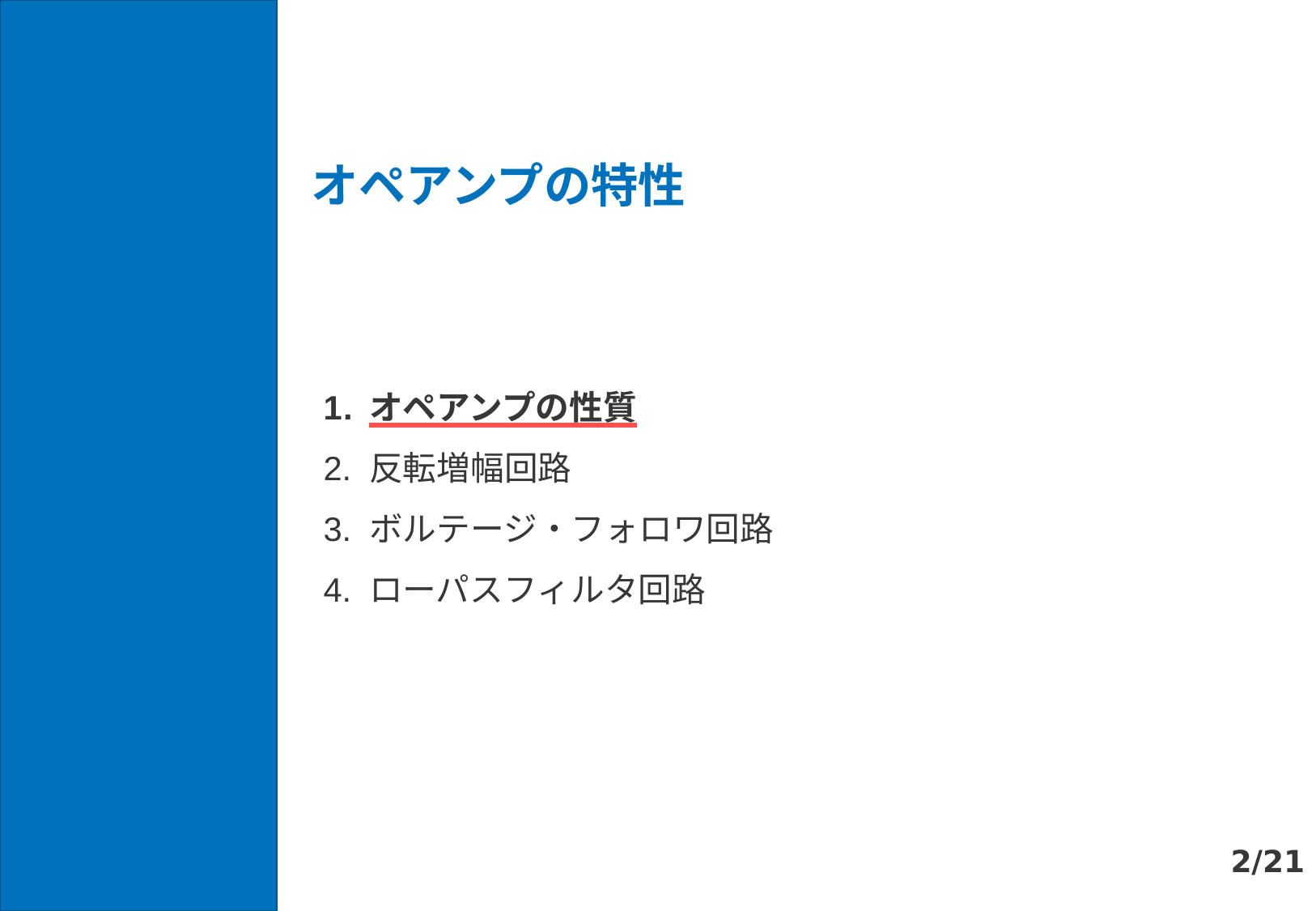

# オペアンプの特性
オペアンプの性質
反転増幅回路
ボルテージ・フォロワ回路
ローパスフィルタ回路
2/21